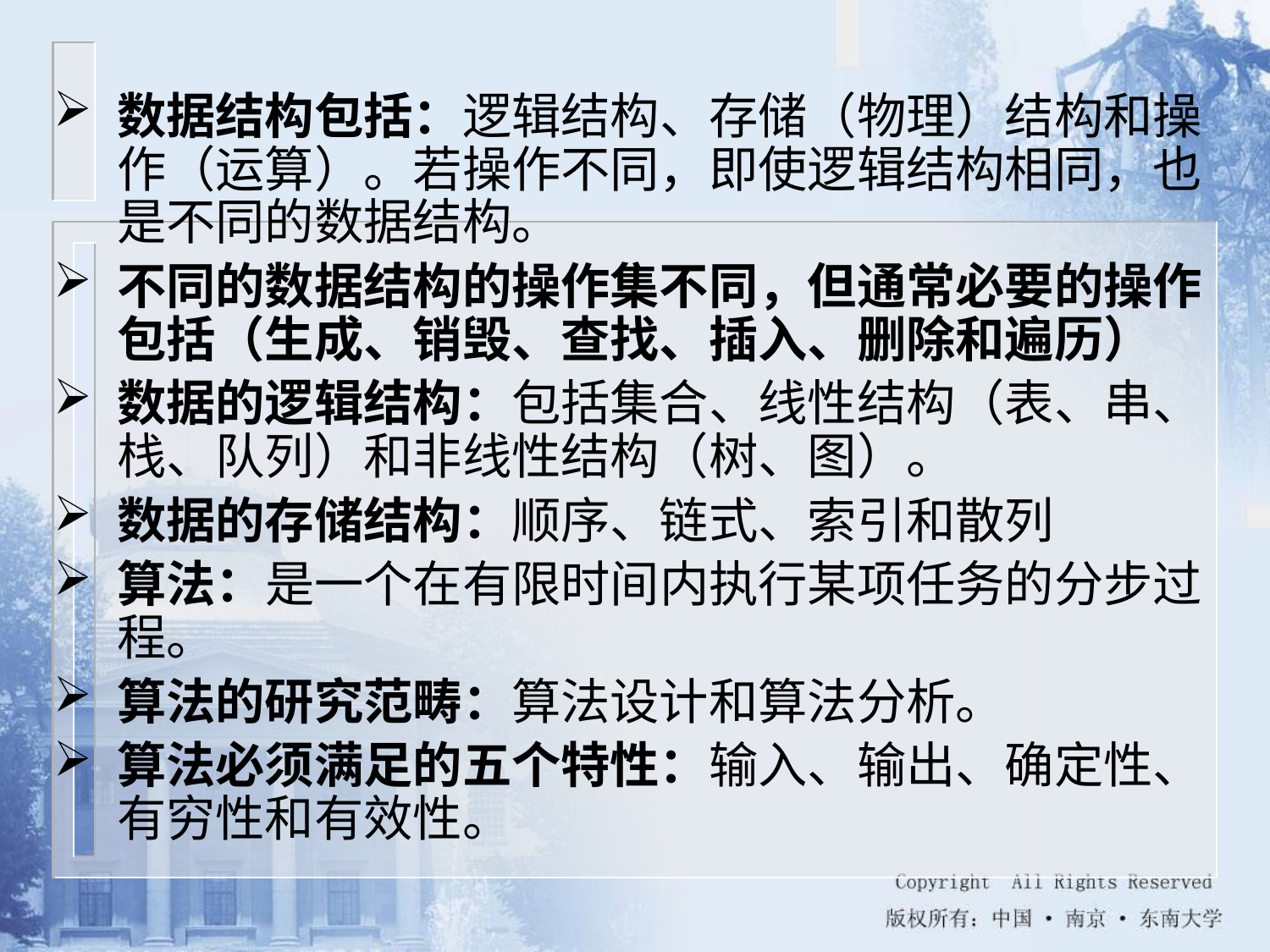

数据结构包括：逻辑结构、存储（物理）结构和操作（运算）。若操作不同，即使逻辑结构相同，也是不同的数据结构。
不同的数据结构的操作集不同，但通常必要的操作包括（生成、销毁、查找、插入、删除和遍历）
数据的逻辑结构：包括集合、线性结构（表、串、栈、队列）和非线性结构（树、图）。
数据的存储结构：顺序、链式、索引和散列
算法：是一个在有限时间内执行某项任务的分步过程。
算法的研究范畴：算法设计和算法分析。
算法必须满足的五个特性：输入、输出、确定性、有穷性和有效性。